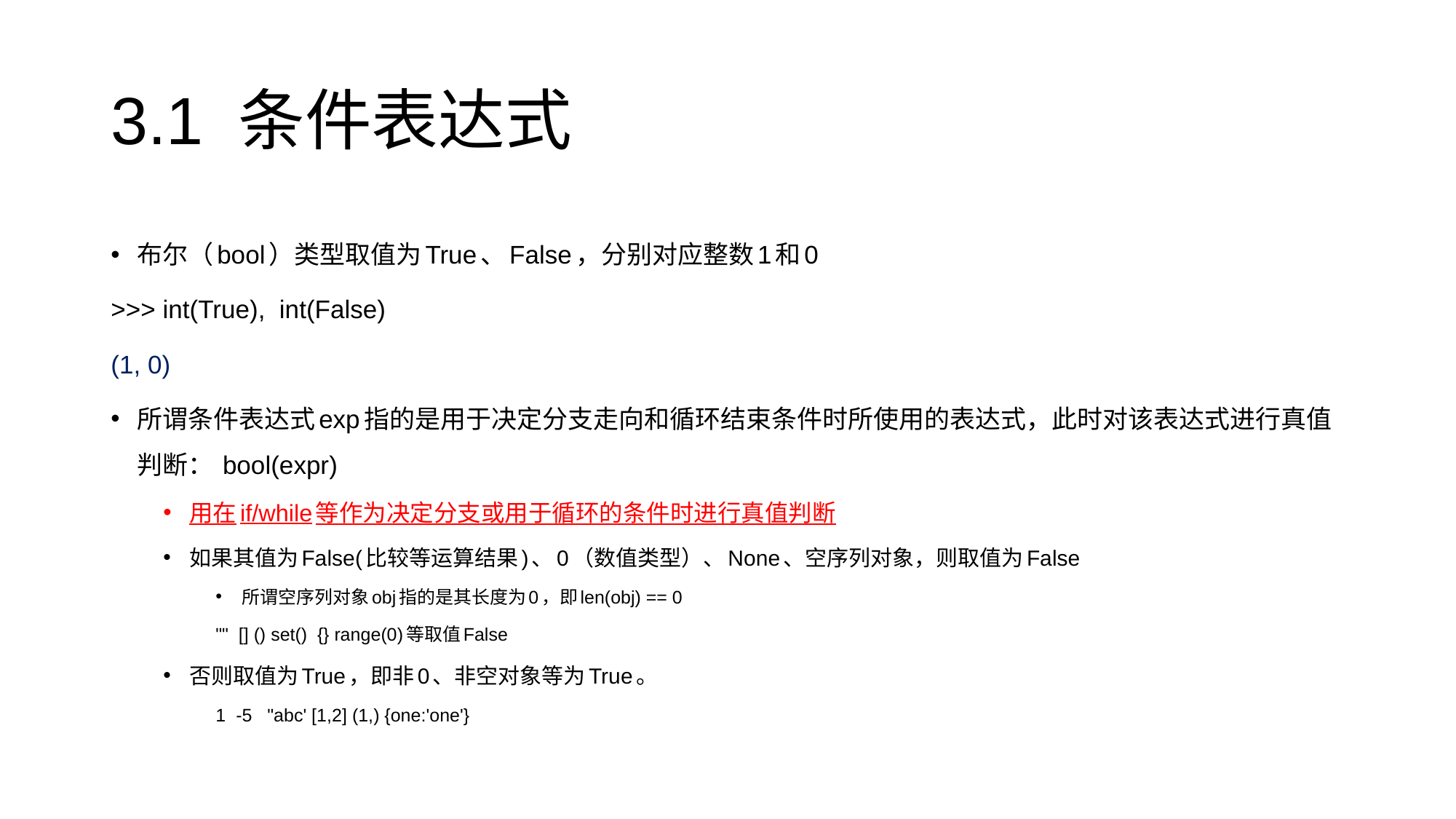

# 3.1 条件表达式
布尔（bool）类型取值为True、False，分别对应整数1和0
>>> int(True),  int(False)
(1, 0)
所谓条件表达式exp指的是用于决定分支走向和循环结束条件时所使用的表达式，此时对该表达式进行真值判断： bool(expr)
用在if/while等作为决定分支或用于循环的条件时进行真值判断
如果其值为False(比较等运算结果)、0（数值类型）、None、空序列对象，则取值为False
所谓空序列对象obj指的是其长度为0，即len(obj) == 0
""  [] () set()  {} range(0)等取值False
否则取值为True，即非0、非空对象等为True。
1  -5   "abc' [1,2] (1,) {one:'one'}